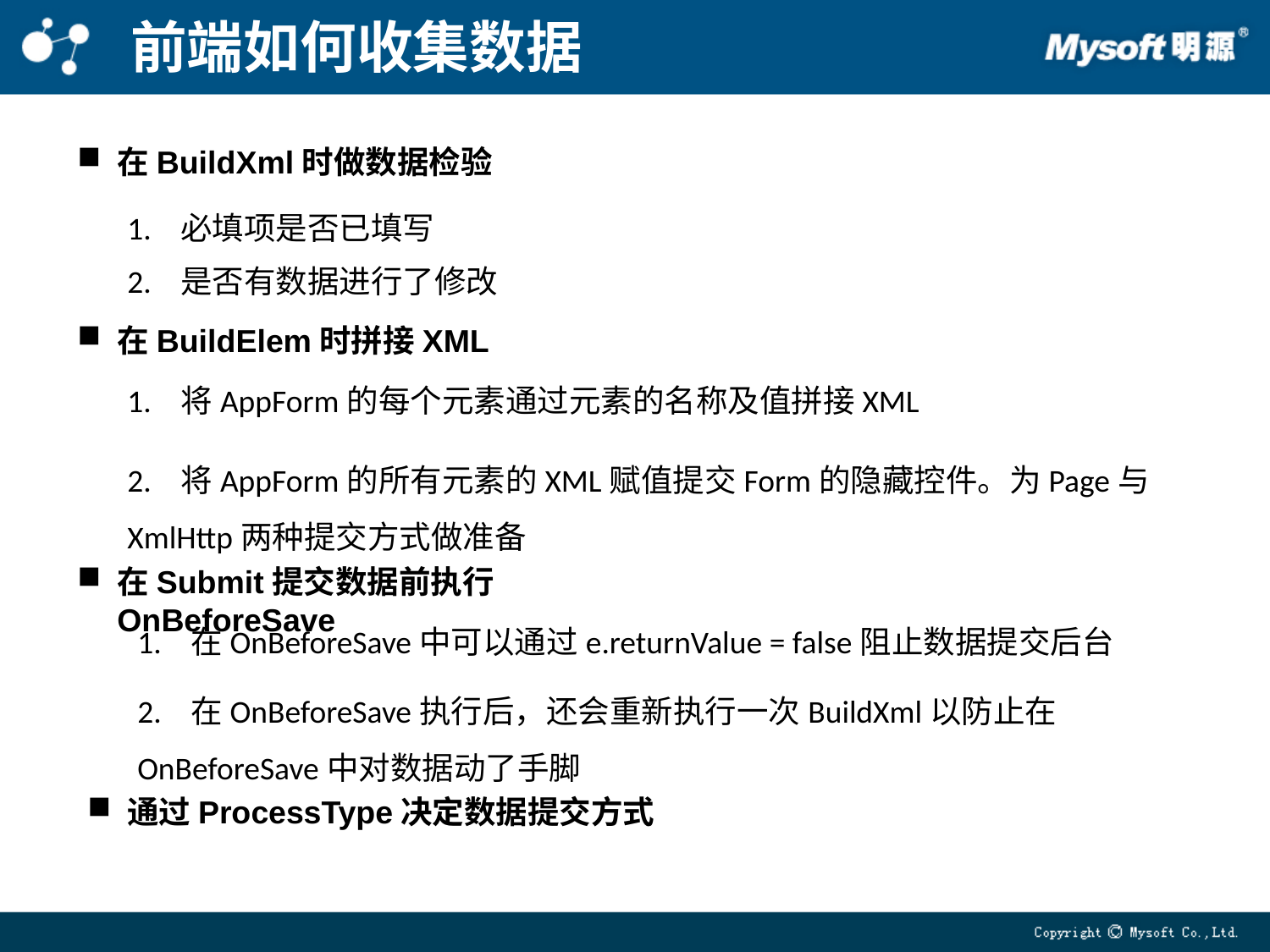

前端如何收集数据
在BuildXml时做数据检验
1.   必填项是否已填写
2.   是否有数据进行了修改
在BuildElem时拼接XML
1.   将AppForm的每个元素通过元素的名称及值拼接XML
2.   将AppForm的所有元素的XML赋值提交Form的隐藏控件。为Page与XmlHttp两种提交方式做准备
在Submit提交数据前执行OnBeforeSave
1.   在OnBeforeSave中可以通过e.returnValue = false阻止数据提交后台
2.   在OnBeforeSave执行后，还会重新执行一次BuildXml以防止在OnBeforeSave中对数据动了手脚
通过ProcessType决定数据提交方式